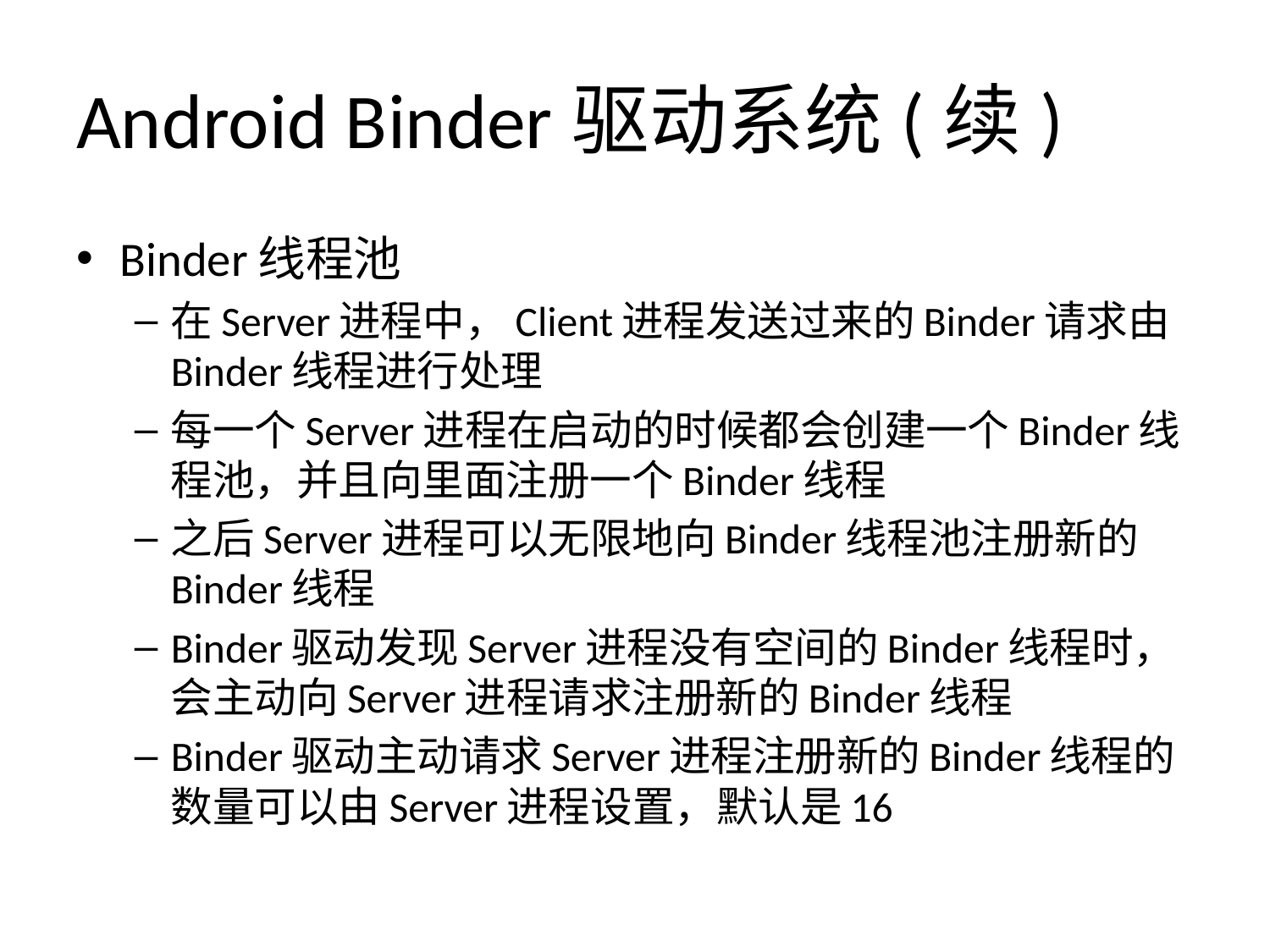

# Android Binder驱动系统(续)
Binder线程池
在Server进程中，Client进程发送过来的Binder请求由Binder线程进行处理
每一个Server进程在启动的时候都会创建一个Binder线程池，并且向里面注册一个Binder线程
之后Server进程可以无限地向Binder线程池注册新的Binder线程
Binder驱动发现Server进程没有空间的Binder线程时，会主动向Server进程请求注册新的Binder线程
Binder驱动主动请求Server进程注册新的Binder线程的数量可以由Server进程设置，默认是16